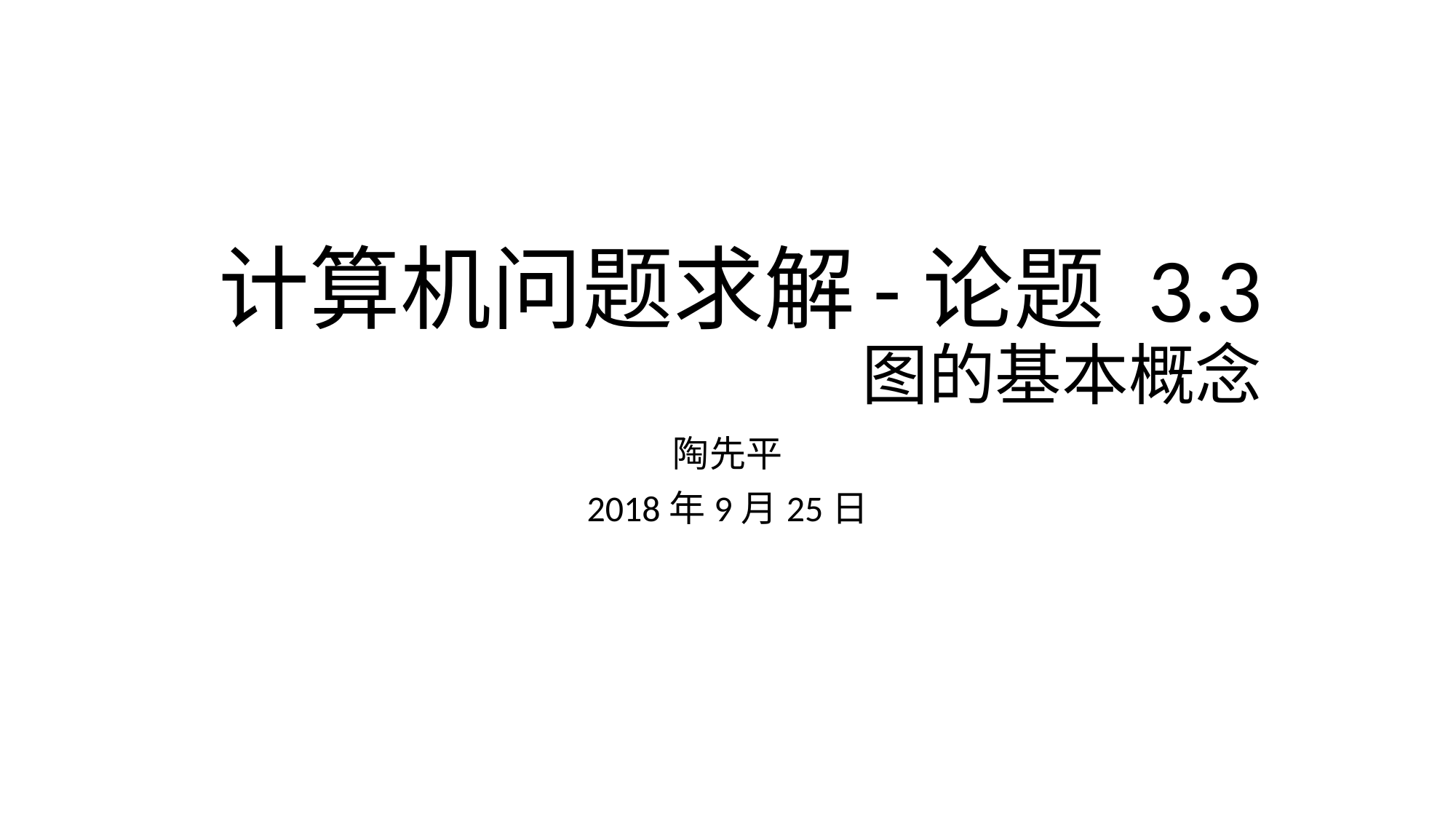

# 计算机问题求解	-论题 3.3 图的基本概念
陶先平
2018年9月25日